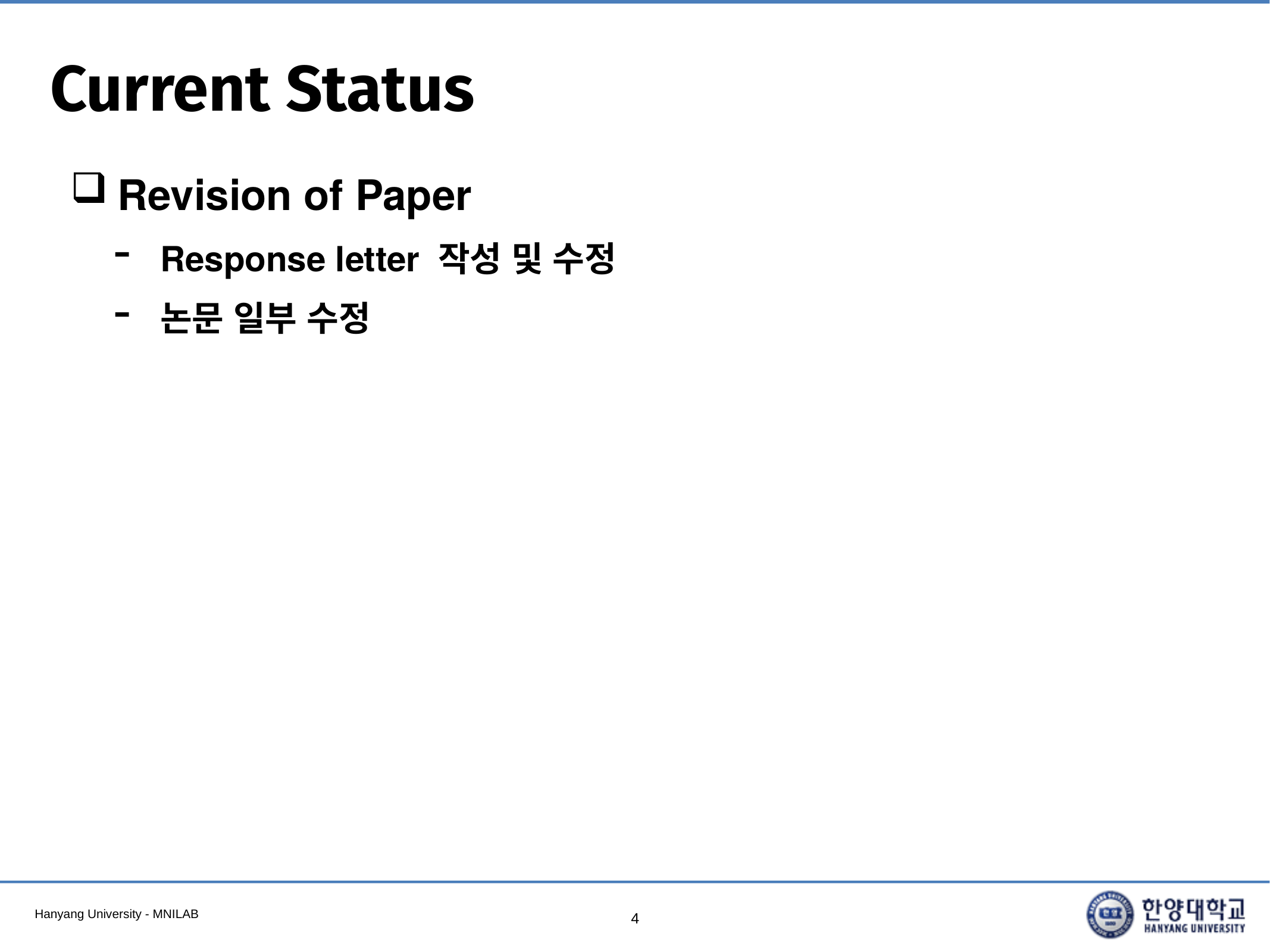

# Current Status
Revision of Paper
Response letter 작성 및 수정
논문 일부 수정
4